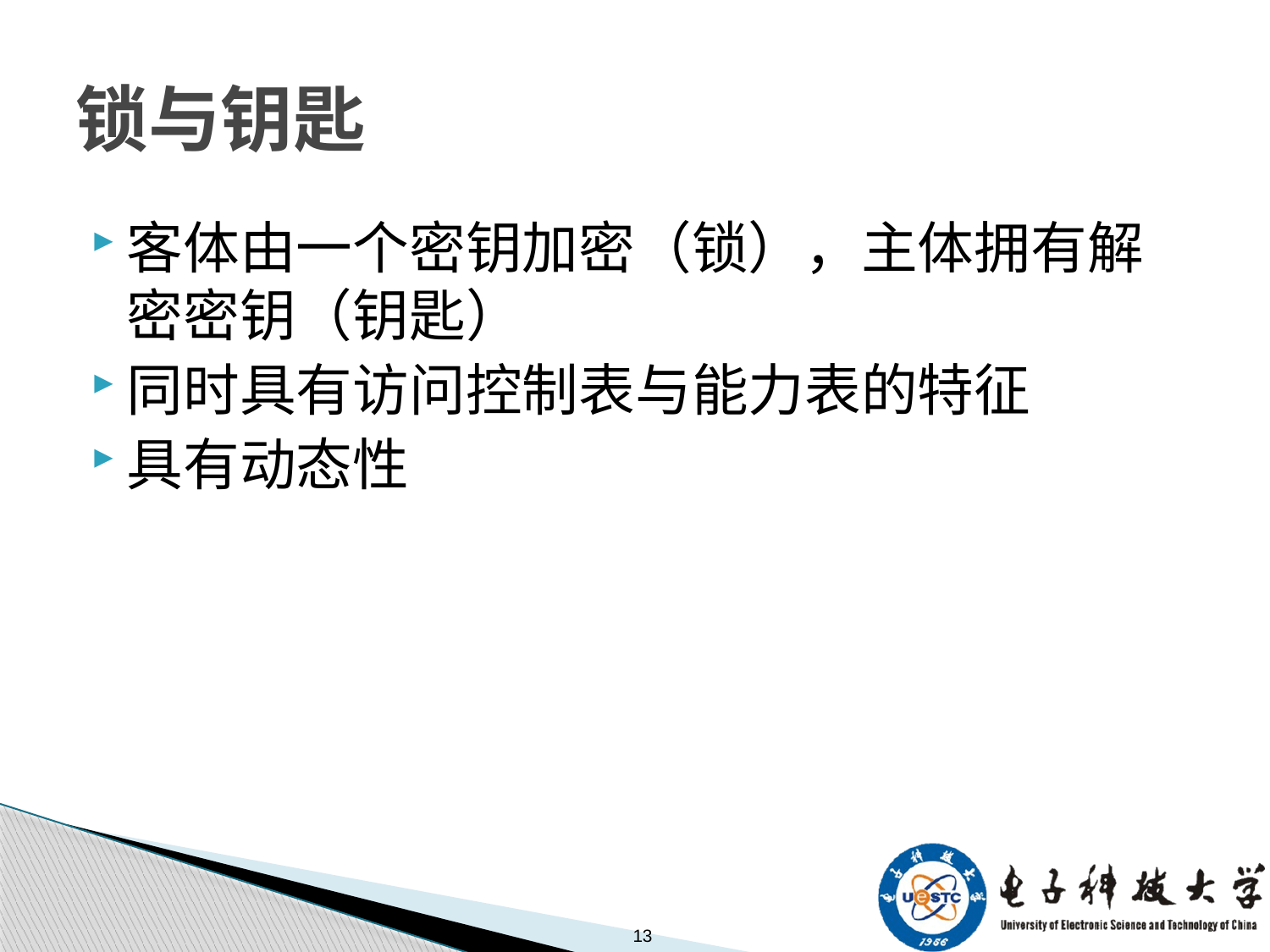

# 锁与钥匙
客体由一个密钥加密（锁），主体拥有解密密钥（钥匙）
同时具有访问控制表与能力表的特征
具有动态性
13